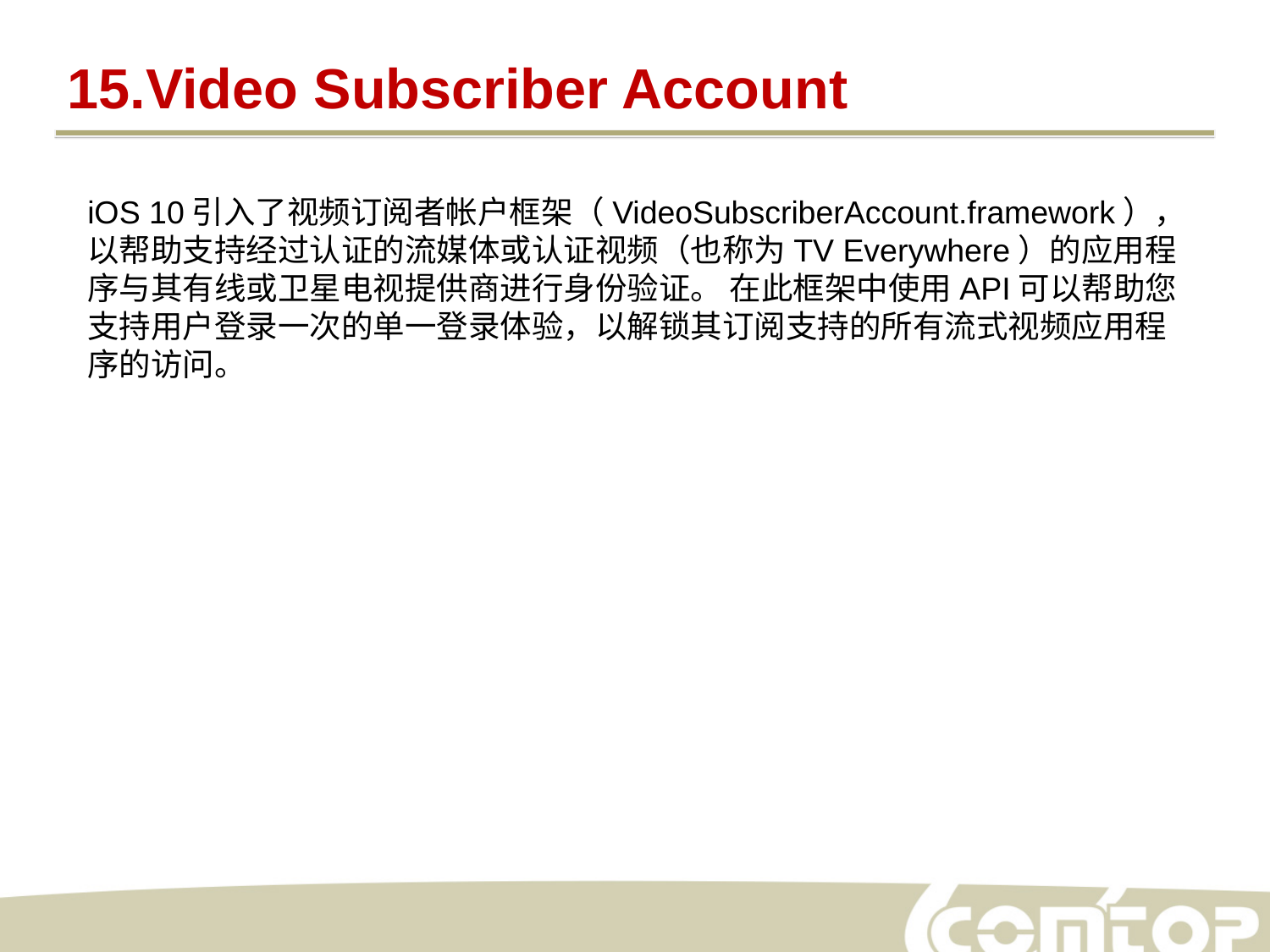

15.Video Subscriber Account

iOS 10引入了视频订阅者帐户框架（VideoSubscriberAccount.framework），以帮助支持经过认证的流媒体或认证视频（也称为TV Everywhere）的应用程序与其有线或卫星电视提供商进行身份验证。 在此框架中使用API可以帮助您支持用户登录一次的单一登录体验，以解锁其订阅支持的所有流式视频应用程序的访问。